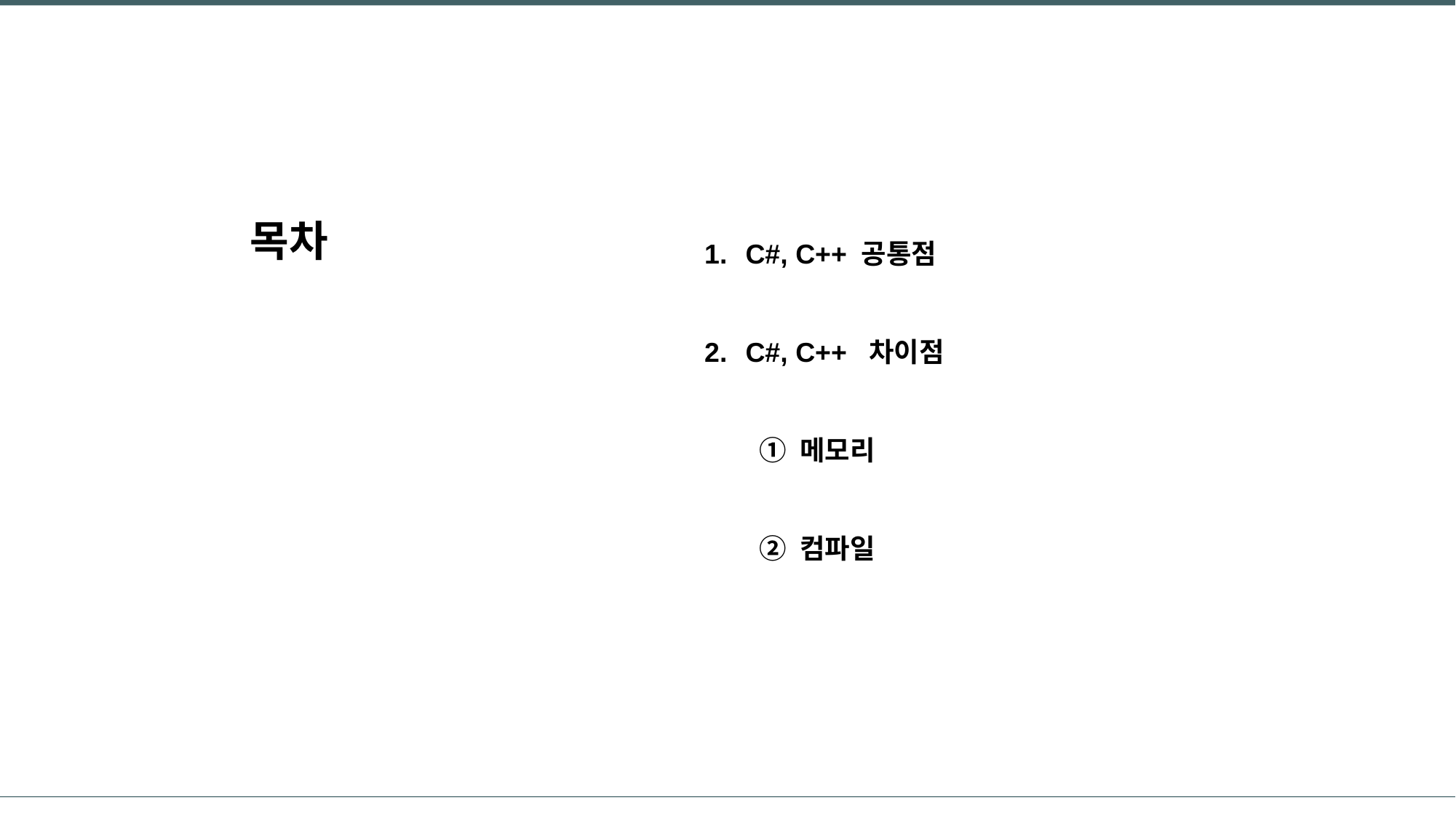

C#, C++ 공통점
C#, C++  차이점
메모리
컴파일

목차